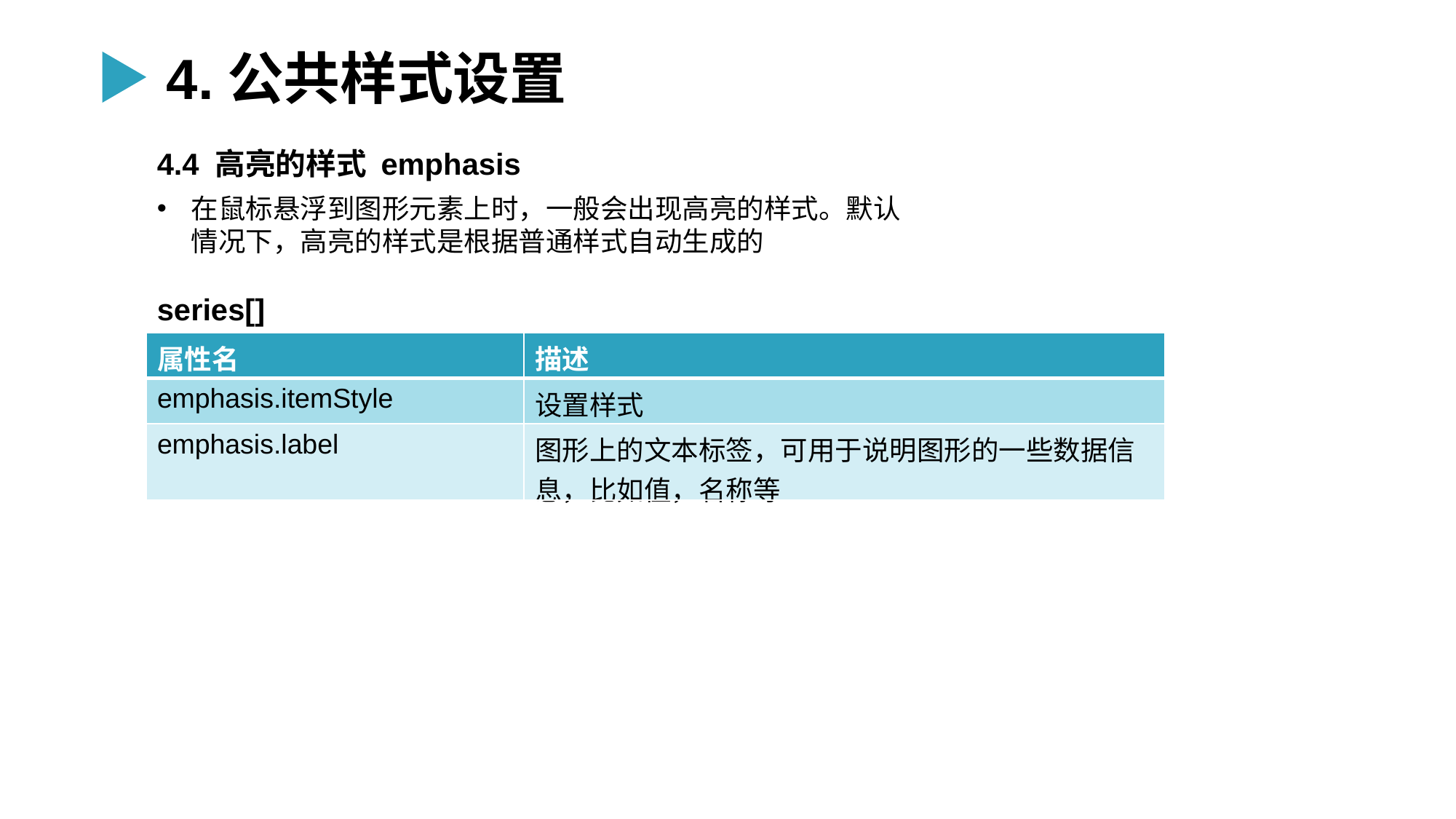

4.公共样式设置

4.4 高亮的样式 emphasis
在鼠标悬浮到图形元素上时，一般会出现高亮的样式。默认情况下，高亮的样式是根据普通样式自动生成的
series[]
| 属性名 | 描述 |
| --- | --- |
| emphasis.itemStyle | 设置样式 |
| emphasis.label | 图形上的文本标签，可用于说明图形的一些数据信息，比如值，名称等 |